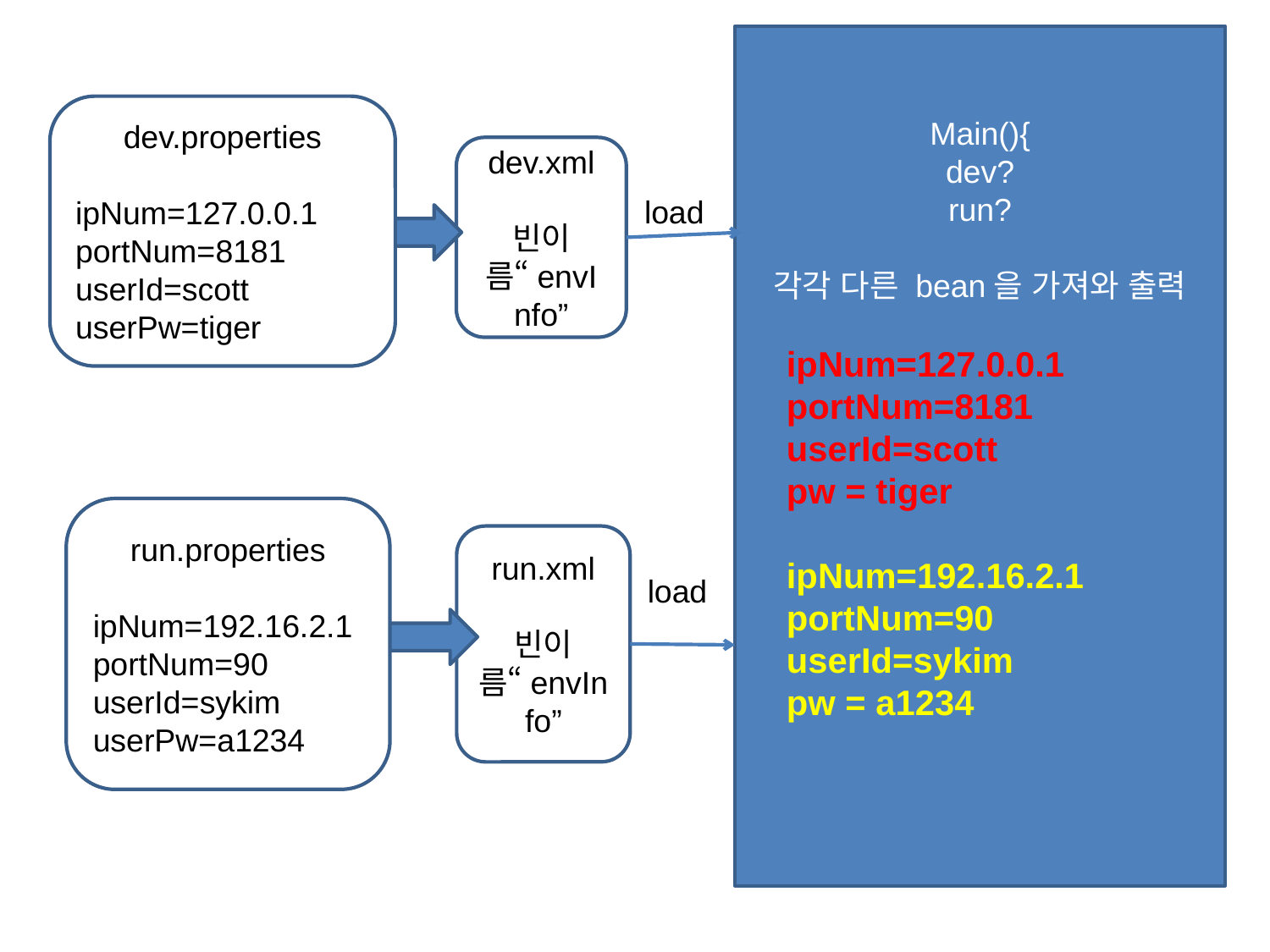

Main(){
dev?
run?

각각 다른 bean을 가져와 출력

    ipNum=127.0.0.1
    portNum=8181
    userId=scott
    pw = tiger

    ipNum=192.16.2.1
    portNum=90
    userId=sykim
    pw = a1234

dev.properties

ipNum=127.0.0.1
portNum=8181
userId=scott
userPw=tiger
dev.xml

빈이름“envInfo”
load

run.properties

ipNum=192.16.2.1
portNum=90
userId=sykim
userPw=a1234
run.xml

빈이름“envInfo”
load